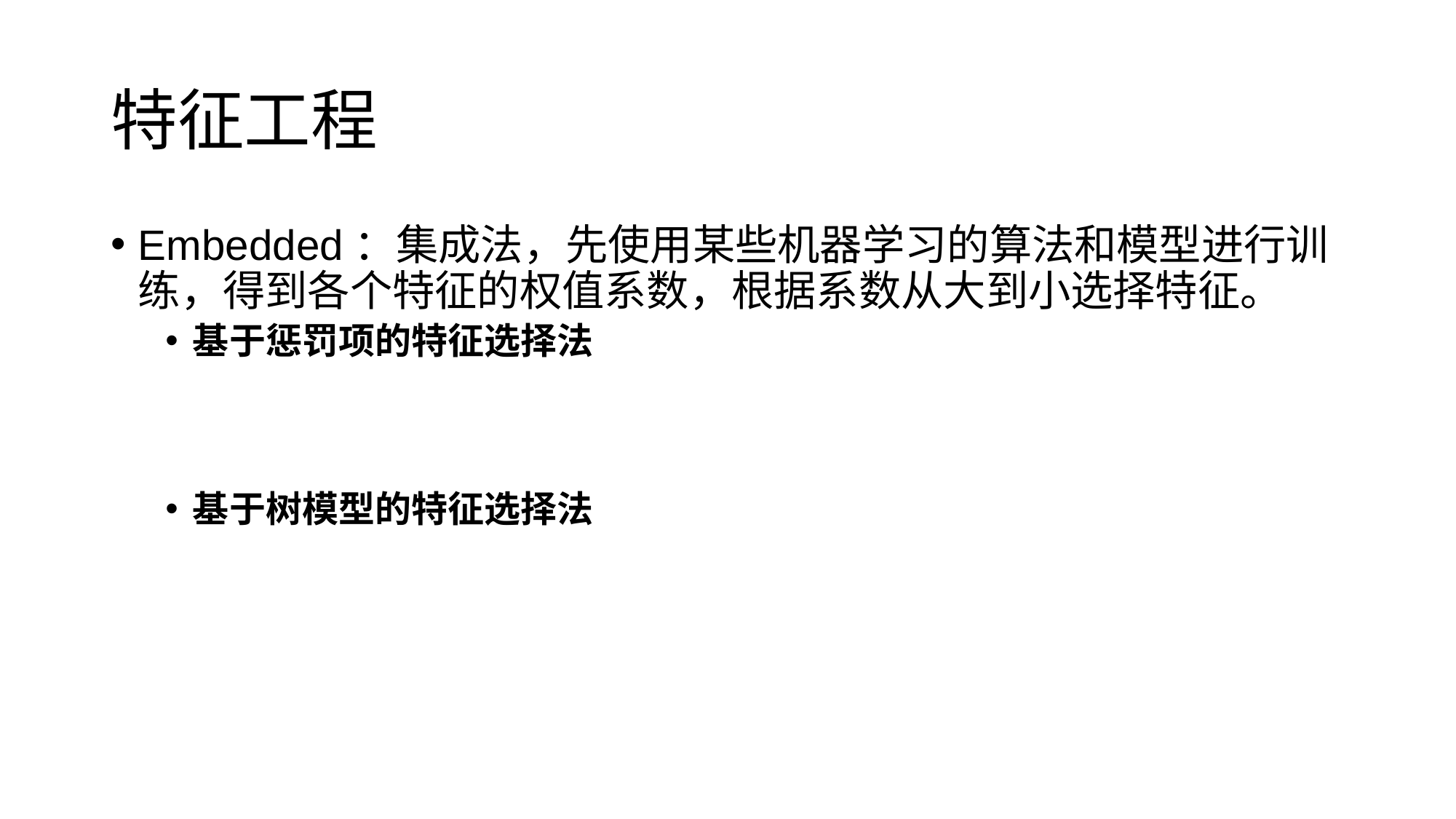

# 特征工程
Embedded：集成法，先使用某些机器学习的算法和模型进行训练，得到各个特征的权值系数，根据系数从大到小选择特征。
基于惩罚项的特征选择法

基于树模型的特征选择法